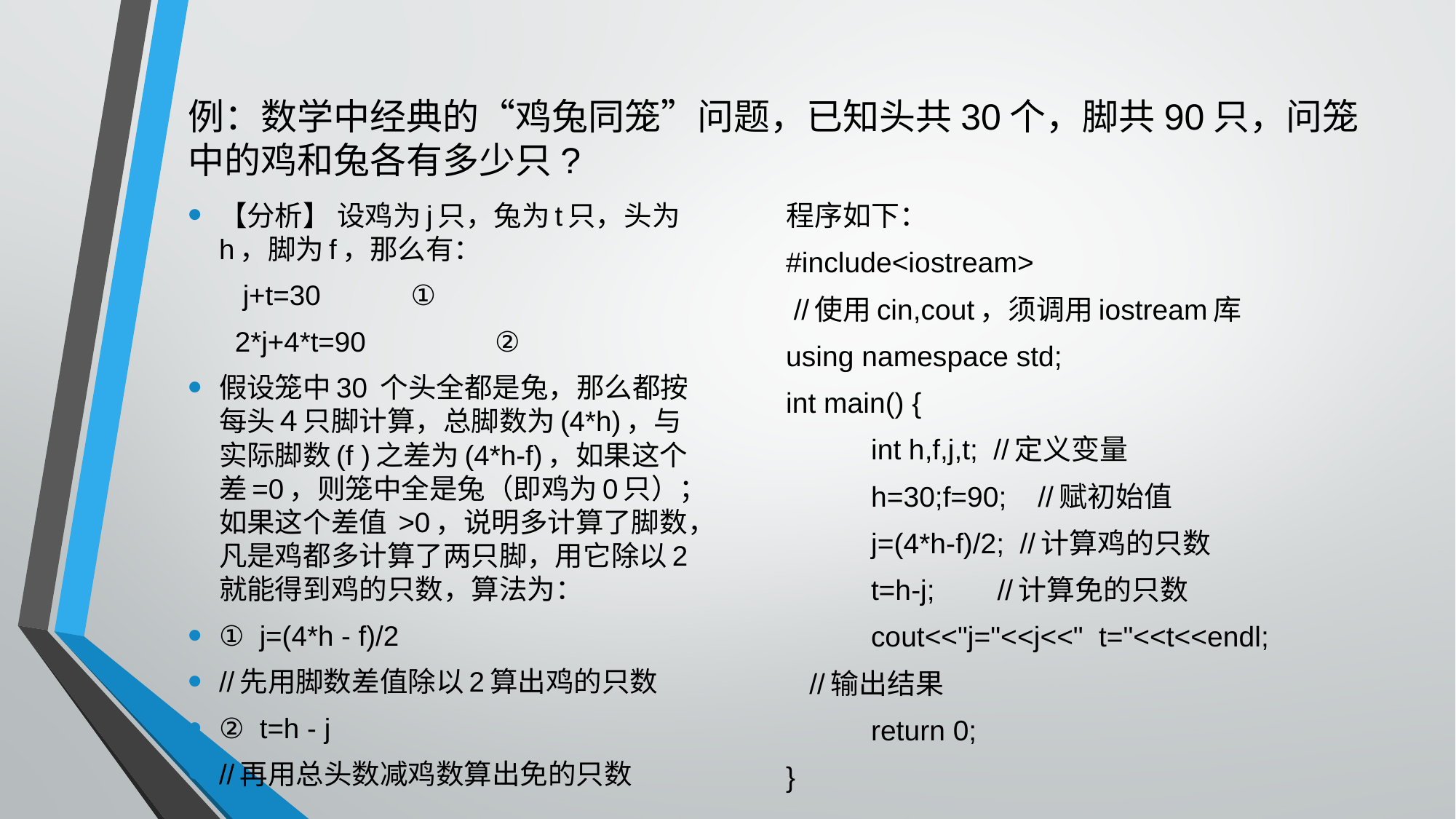

# 例：数学中经典的“鸡兔同笼”问题，已知头共30个，脚共90只，问笼中的鸡和兔各有多少只?
【分析】 设鸡为j只，兔为t只，头为h，脚为f，那么有：
       j+t=30		       ①
      2*j+4*t=90	       ②
假设笼中30 个头全都是兔，那么都按每头４只脚计算，总脚数为(4*h)，与实际脚数(f )之差为(4*h-f)，如果这个差=0，则笼中全是兔（即鸡为0只）；如果这个差值 >0，说明多计算了脚数，凡是鸡都多计算了两只脚，用它除以2就能得到鸡的只数，算法为：
①  j=(4*h - f)/2
//先用脚数差值除以2算出鸡的只数
②  t=h - j
//再用总头数减鸡数算出免的只数

程序如下：
#include<iostream>
 //使用cin,cout，须调用iostream库
using namespace std;
int main() {
	int h,f,j,t;  //定义变量
	h=30;f=90;    //赋初始值
	j=(4*h-f)/2;  //计算鸡的只数
	t=h-j;        //计算免的只数
	cout<<"j="<<j<<"  t="<<t<<endl;
   //输出结果
	return 0;
}